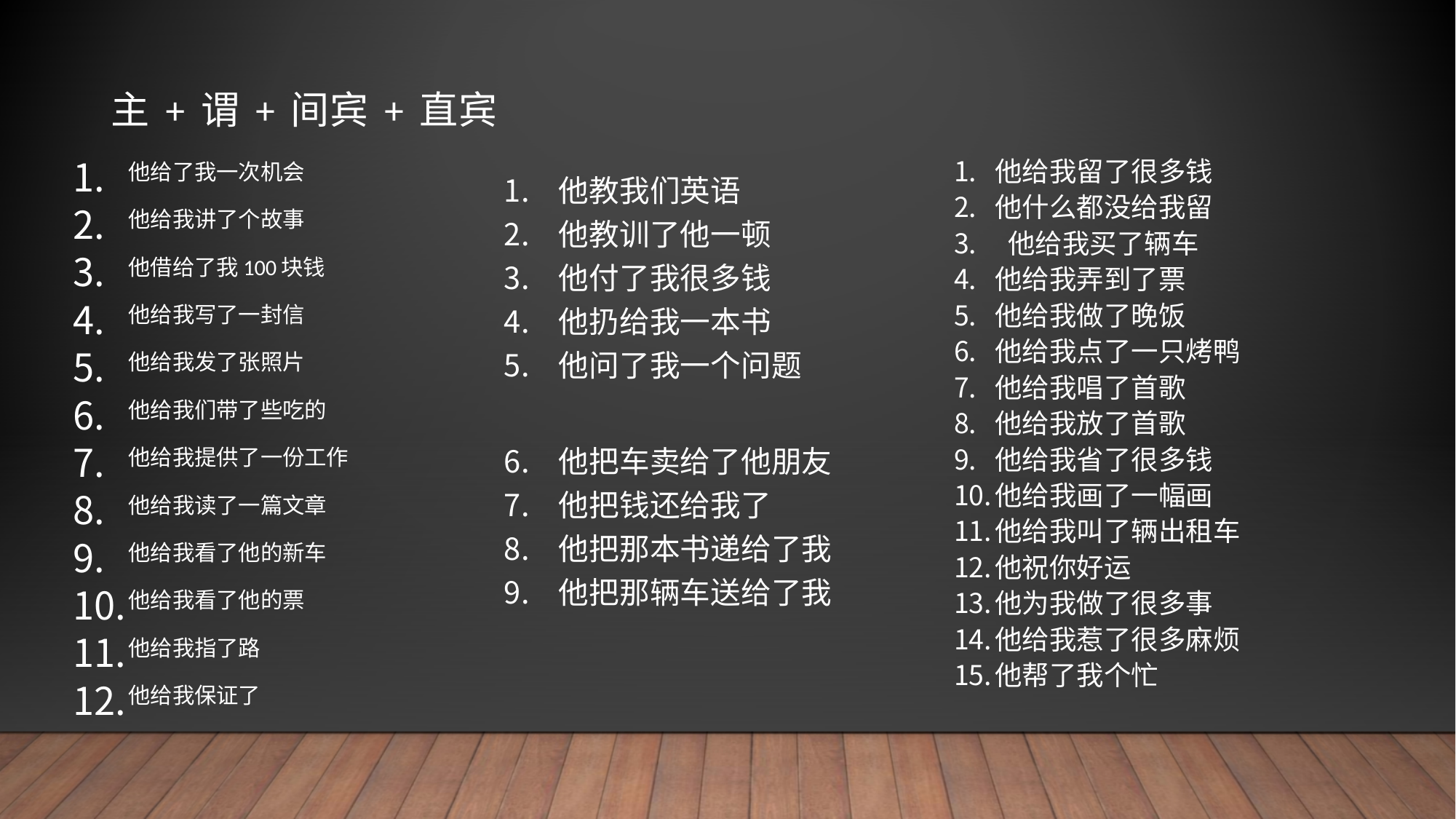

# 主+谓+间宾+直宾
他给我留了很多钱
他什么都没给我留
 他给我买了辆车
他给我弄到了票
他给我做了晚饭
他给我点了一只烤鸭
他给我唱了首歌
他给我放了首歌
他给我省了很多钱
他给我画了一幅画
他给我叫了辆出租车
他祝你好运
他为我做了很多事
他给我惹了很多麻烦
他帮了我个忙
他给了我一次机会
他给我讲了个故事
他借给了我100块钱
他给我写了一封信
他给我发了张照片
他给我们带了些吃的
他给我提供了一份工作
他给我读了一篇文章
他给我看了他的新车
他给我看了他的票
他给我指了路
他给我保证了
他教我们英语
他教训了他一顿
他付了我很多钱
他扔给我一本书
他问了我一个问题

他把车卖给了他朋友
他把钱还给我了
他把那本书递给了我
他把那辆车送给了我